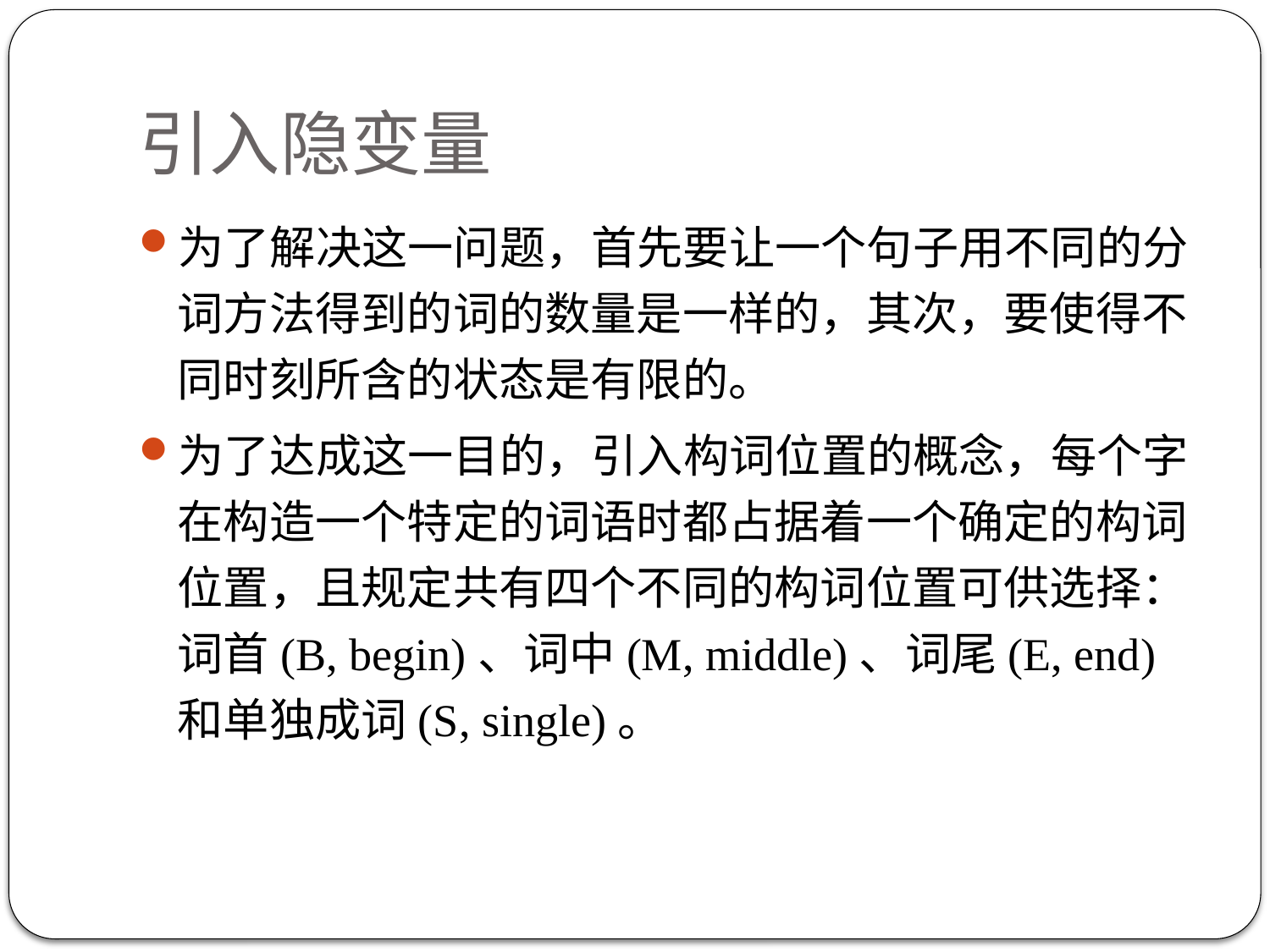

# 引入隐变量
为了解决这一问题，首先要让一个句子用不同的分词方法得到的词的数量是一样的，其次，要使得不同时刻所含的状态是有限的。
为了达成这一目的，引入构词位置的概念，每个字在构造一个特定的词语时都占据着一个确定的构词位置，且规定共有四个不同的构词位置可供选择：词首(B, begin)、词中(M, middle)、词尾(E, end)和单独成词(S, single)。